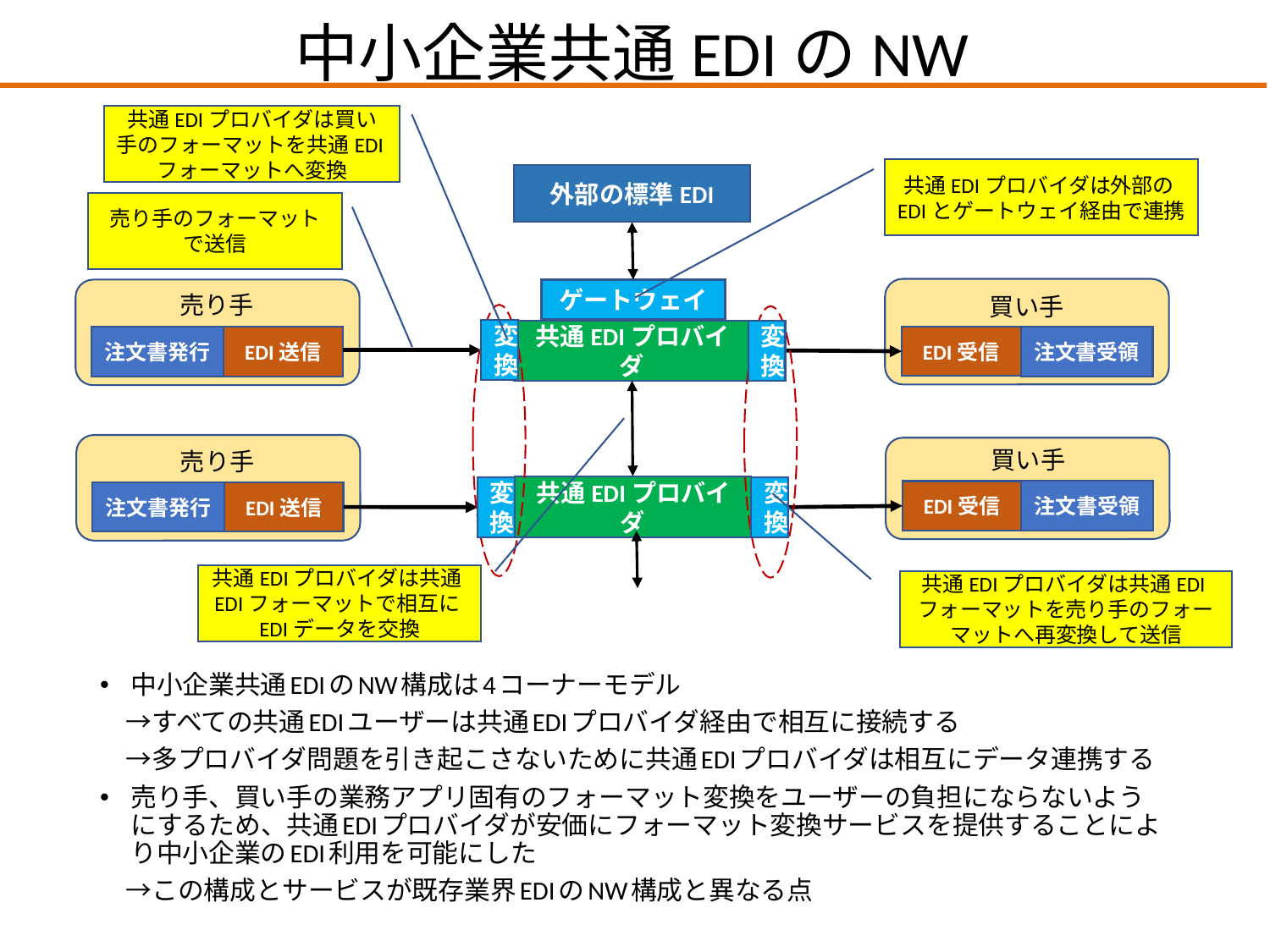

# 中小企業共通EDIのNW

共通EDIプロバイダは買い手のフォーマットを共通EDIフォーマットへ変換
共通EDIプロバイダは外部のEDIとゲートウェイ経由で連携
外部の標準EDI
売り手のフォーマットで送信

ゲートウェイ
売り手
買い手

変換
共通EDIプロバイダ
変換
EDI受信
注文書発行
EDI送信
注文書受領

買い手
売り手
共通EDIプロバイダ
変換
変換
注文書受領
EDI受信
注文書発行
EDI送信
共通EDIプロバイダは共通EDIフォーマットで相互にEDIデータを交換
共通EDIプロバイダは共通EDIフォーマットを売り手のフォーマットへ再変換して送信
中小企業共通EDIのNW構成は4コーナーモデル
　→すべての共通EDIユーザーは共通EDIプロバイダ経由で相互に接続する
　→多プロバイダ問題を引き起こさないために共通EDIプロバイダは相互にデータ連携する
売り手、買い手の業務アプリ固有のフォーマット変換をユーザーの負担にならないようにするため、共通EDIプロバイダが安価にフォーマット変換サービスを提供することにより中小企業のEDI利用を可能にした
　→この構成とサービスが既存業界EDIのNW構成と異なる点